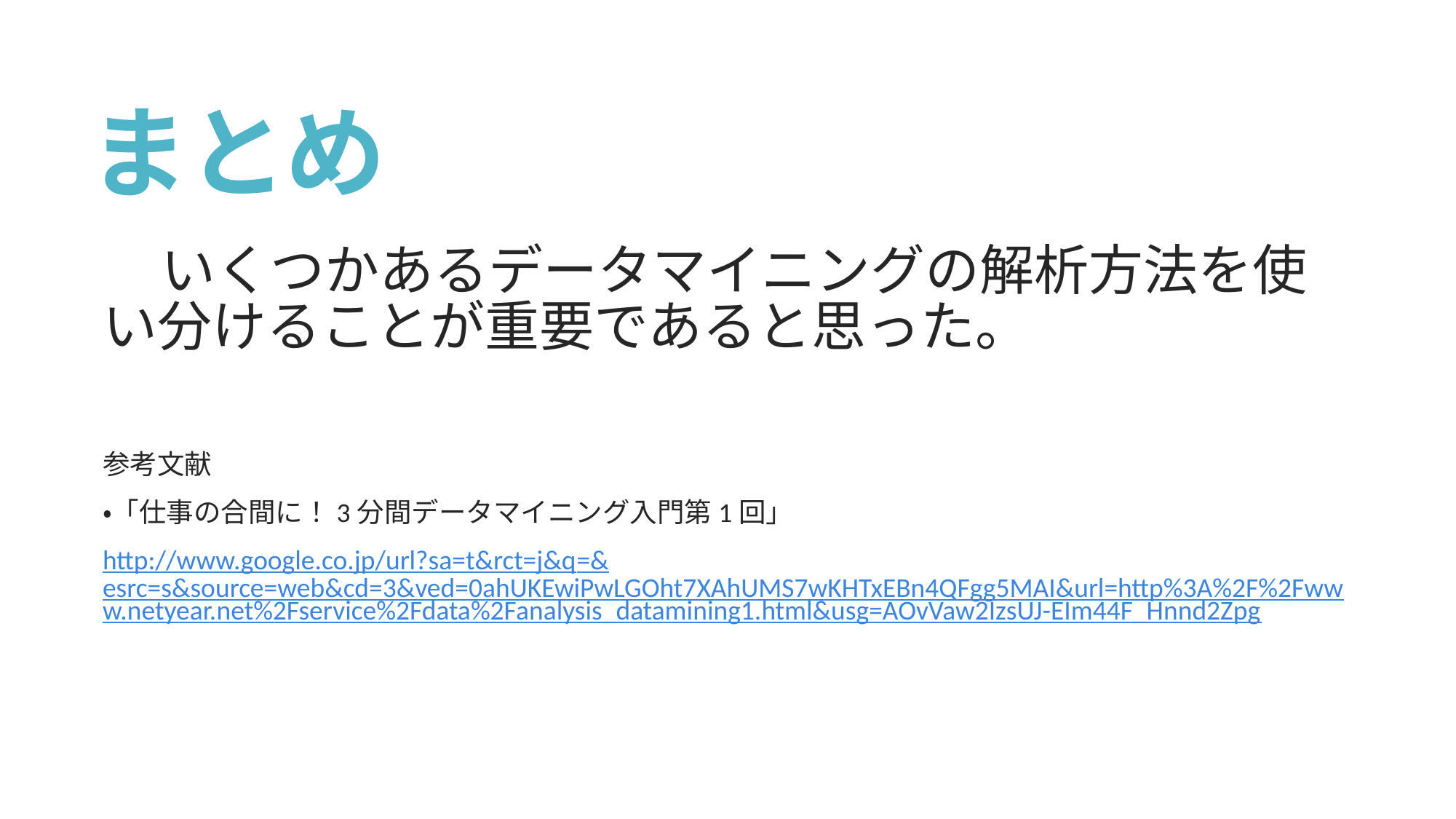

# まとめ
　いくつかあるデータマイニングの解析方法を使い分けることが重要であると思った。

参考文献
・「仕事の合間に！3分間データマイニング入門第1回」
http://www.google.co.jp/url?sa=t&rct=j&q=&esrc=s&source=web&cd=3&ved=0ahUKEwiPwLGOht7XAhUMS7wKHTxEBn4QFgg5MAI&url=http%3A%2F%2Fwww.netyear.net%2Fservice%2Fdata%2Fanalysis_datamining1.html&usg=AOvVaw2IzsUJ-EIm44F_Hnnd2Zpg